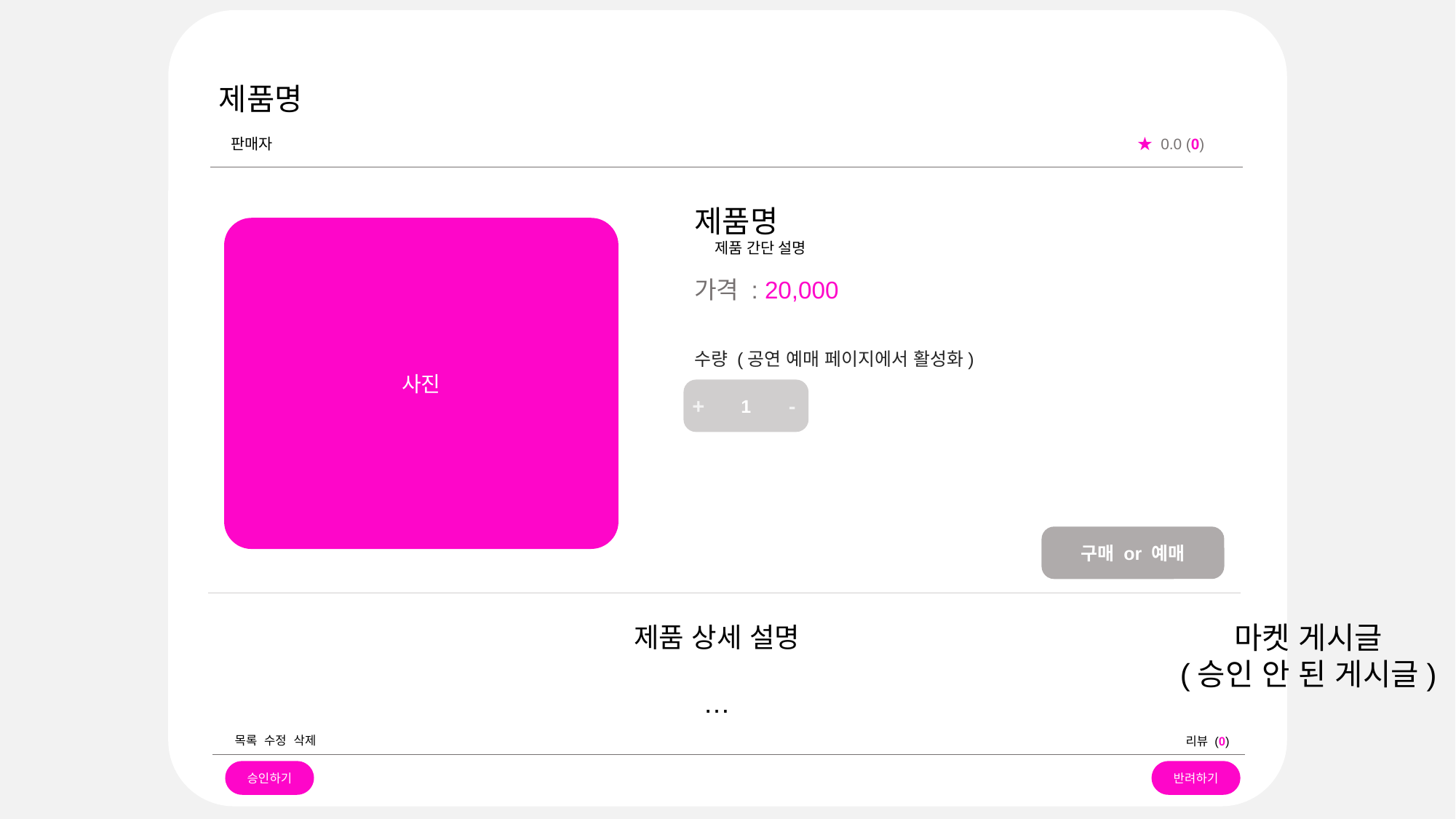

제품명

  판매자   								           ★ 0.0 (0)
제품명
    제품 간단 설명

가격 : 20,000

수량 (공연 예매 페이지에서 활성화)

사진

1

+
-
구매 or 예매
마켓 게시글
(승인 안 된 게시글)
제품 상세 설명

…
목록  수정  삭제
리뷰 (0)
승인하기
반려하기